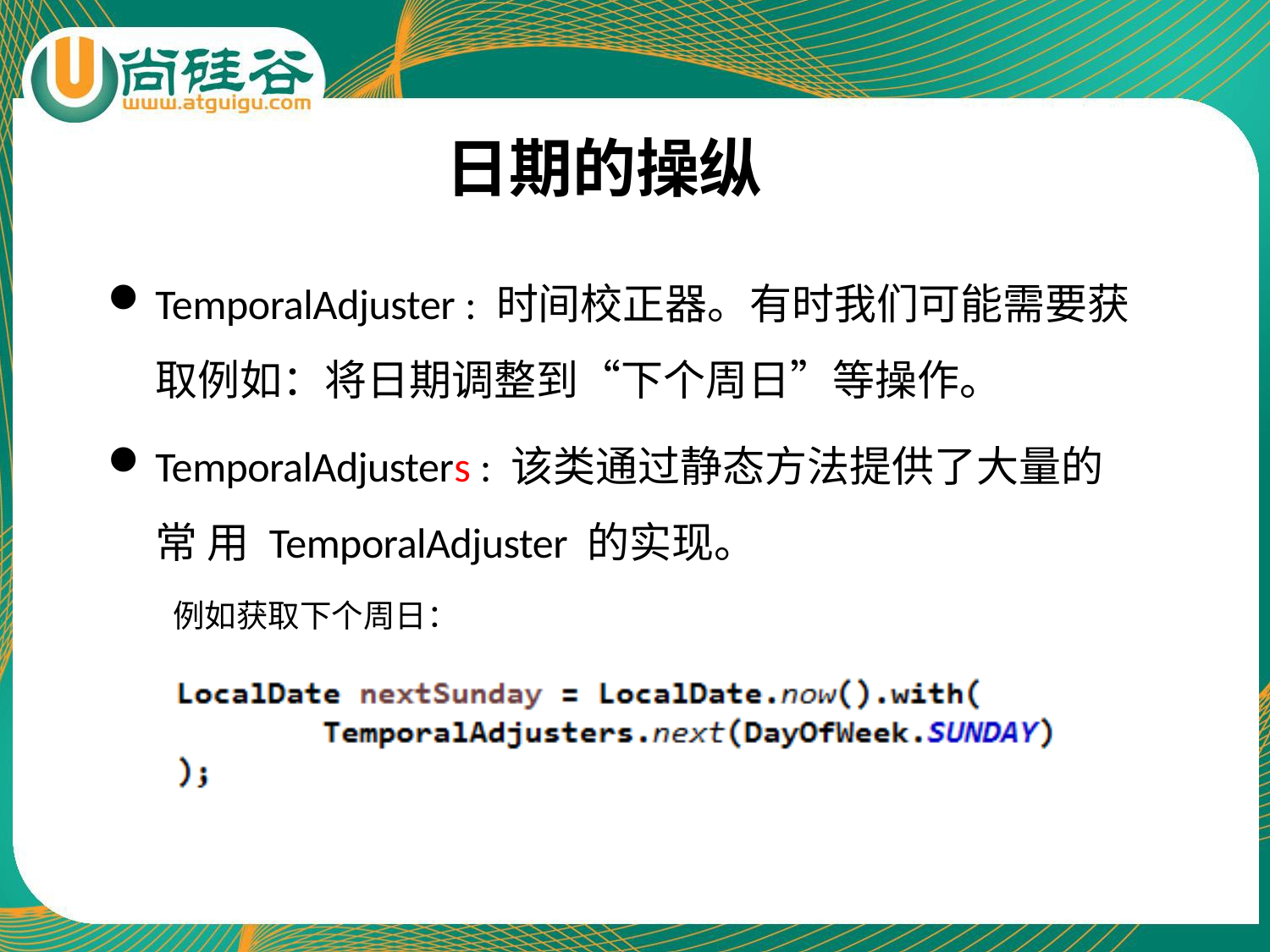

# 日期的操纵
TemporalAdjuster : 时间校正器。有时我们可能需要获
取例如：将日期调整到“下个周日”等操作。
TemporalAdjusters : 该类通过静态方法提供了大量的常 用 TemporalAdjuster 的实现。
例如获取下个周日：